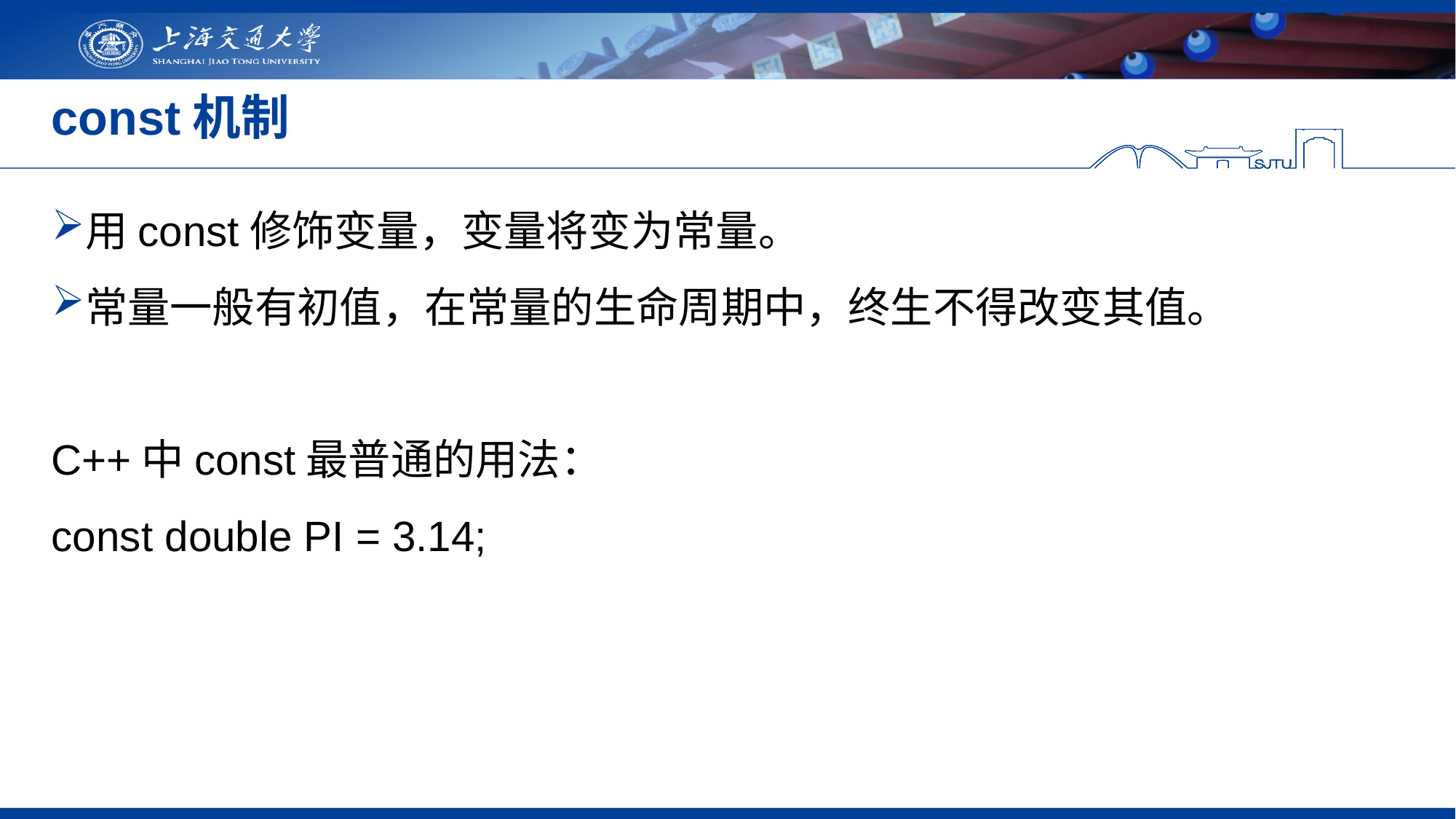

# const机制
用const修饰变量，变量将变为常量。
常量一般有初值，在常量的生命周期中，终生不得改变其值。

C++中const最普通的用法：
const double PI = 3.14;